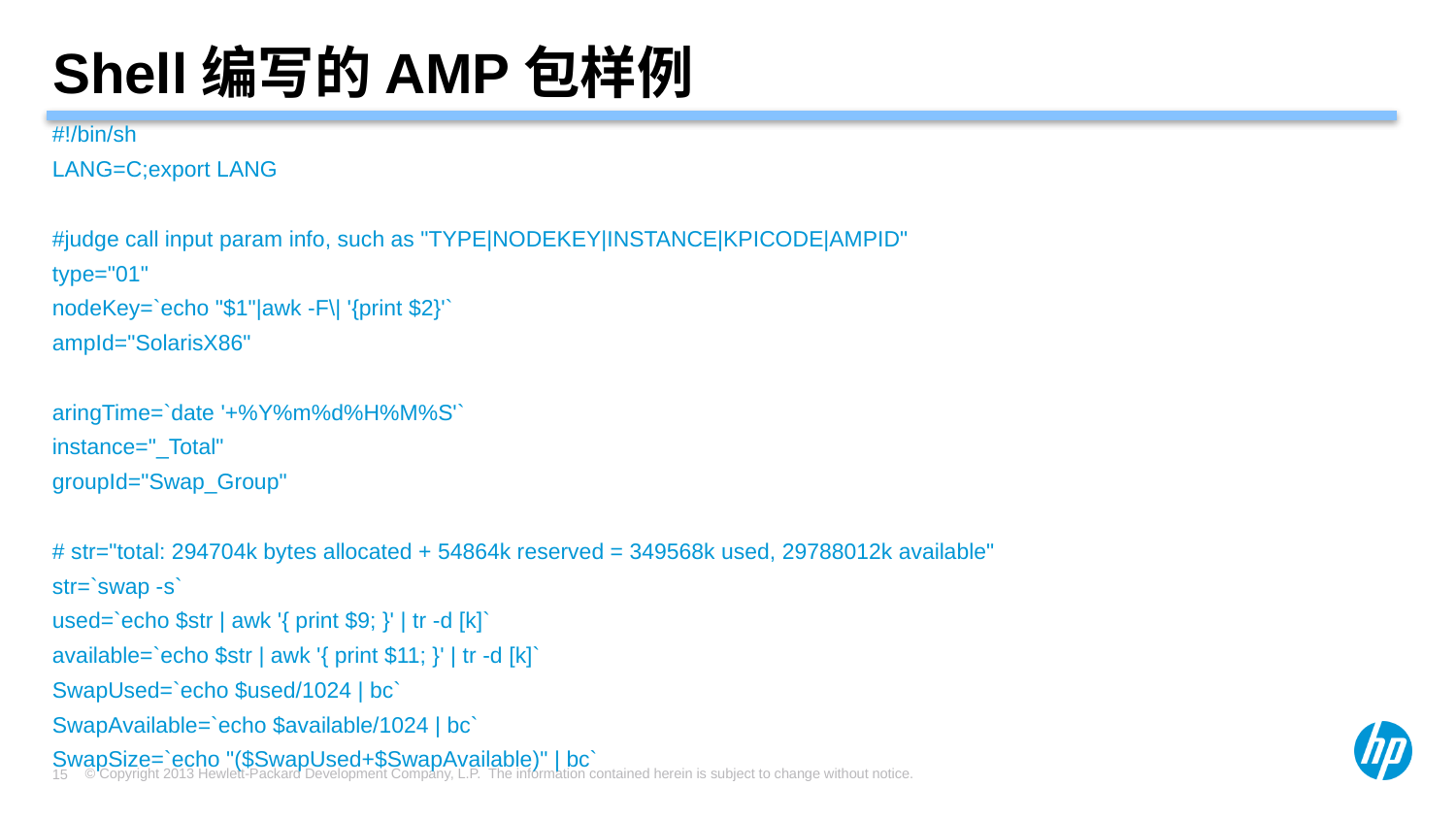

# Shell编写的AMP包样例
#!/bin/sh
LANG=C;export LANG

#judge call input param info, such as "TYPE|NODEKEY|INSTANCE|KPICODE|AMPID"
type="01"
nodeKey=`echo "$1"|awk -F\| '{print $2}'`
ampId="SolarisX86"

aringTime=`date '+%Y%m%d%H%M%S'`
instance="_Total"
groupId="Swap_Group"

# str="total: 294704k bytes allocated + 54864k reserved = 349568k used, 29788012k available"
str=`swap -s`
used=`echo $str | awk '{ print $9; }' | tr -d [k]`
available=`echo $str | awk '{ print $11; }' | tr -d [k]`
SwapUsed=`echo $used/1024 | bc`
SwapAvailable=`echo $available/1024 | bc`
SwapSize=`echo "($SwapUsed+$SwapAvailable)" | bc`

# "TYPE|VERSION|SOURCE|KPICODE|NODEKEY|KPIVALUE|INSTANCE|ARINGTIME|GROUPID|AMPID|$#&"
echo $type"|1.0|01|SwapSize|"$nodeKey"|"$SwapSize"|"$instance"|"$aringTime"|"$groupId"|"$ampId"|\$#&"
echo $type"|1.0|01|SwapUsed|"$nodeKey"|"$SwapUsed"|"$instance"|"$aringTime"|"$groupId"|"$ampId"|\$#&"
echo $type"|1.0|01|SwapAvailable|"$nodeKey"|"$SwapAvailable"|"$instance"|"$aringTime"|"$groupId"|"$ampId"|\$#&"